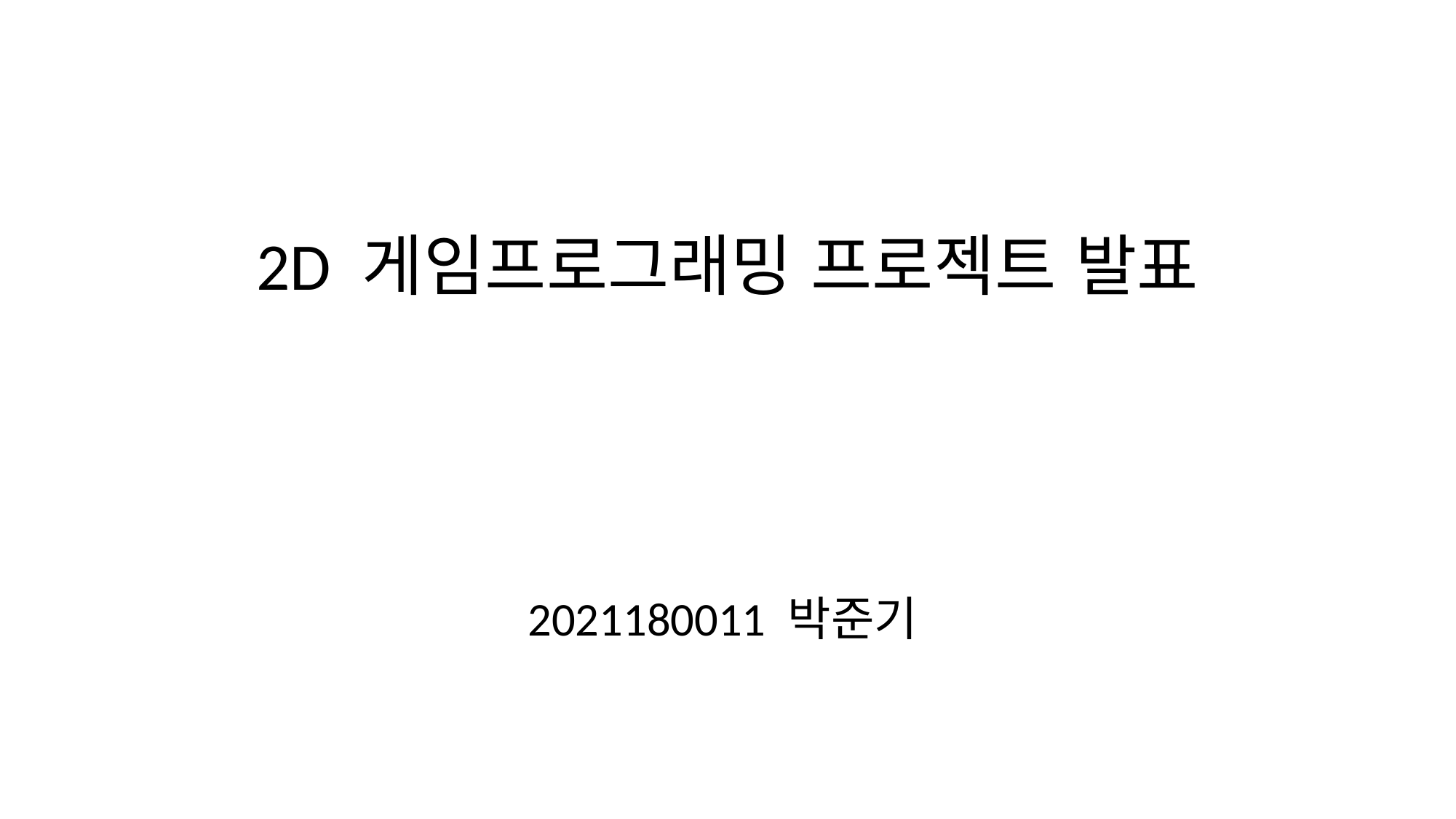

# 2D 게임프로그래밍 프로젝트 발표
2021180011 박준기